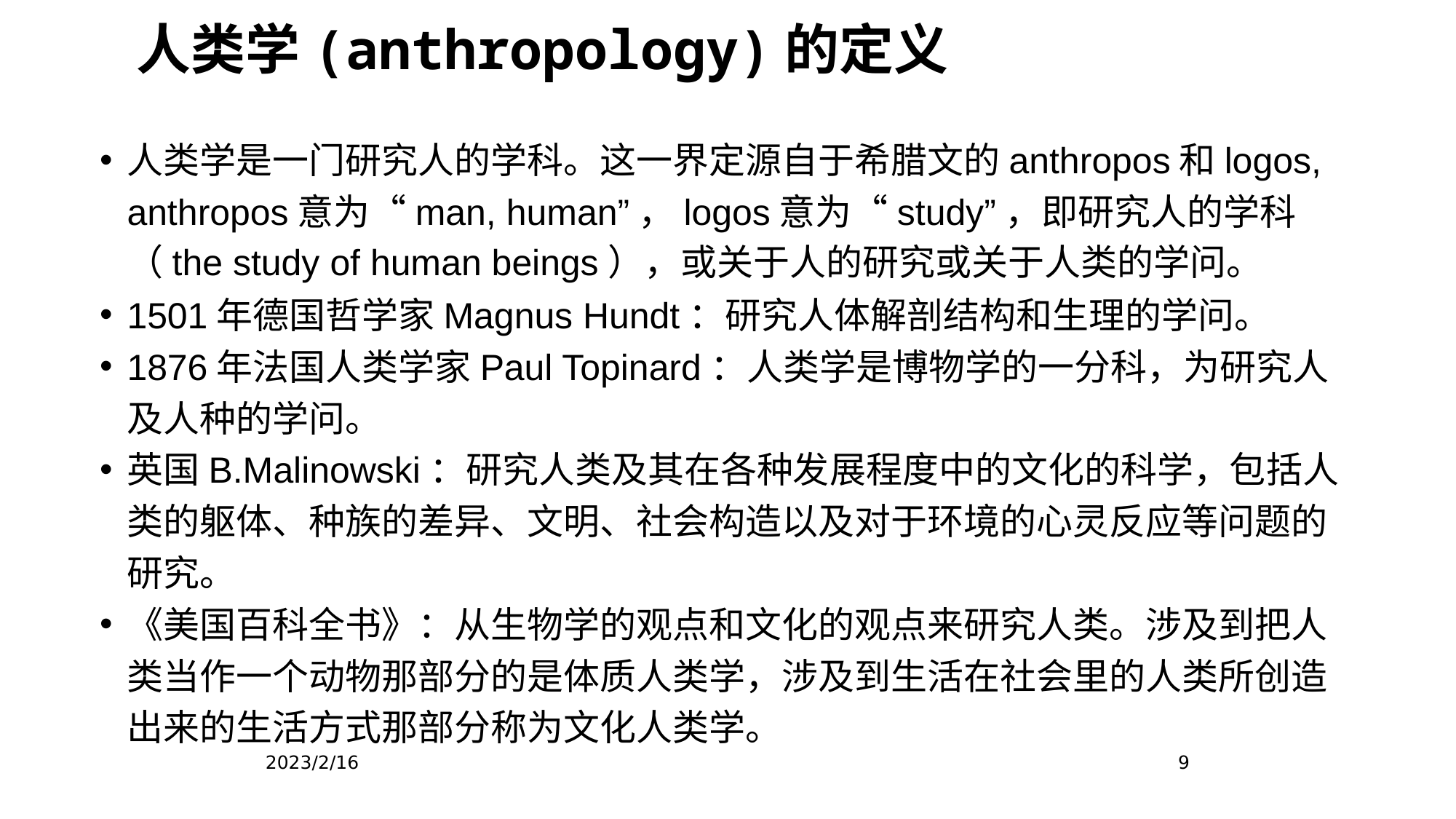

人类学(anthropology)的定义
人类学是一门研究人的学科。这一界定源自于希腊文的anthropos和logos, anthropos意为“man, human”，logos意为“study”，即研究人的学科（the study of human beings），或关于人的研究或关于人类的学问。
1501年德国哲学家Magnus Hundt：研究人体解剖结构和生理的学问。
1876年法国人类学家Paul Topinard：人类学是博物学的一分科，为研究人及人种的学问。
英国B.Malinowski：研究人类及其在各种发展程度中的文化的科学，包括人类的躯体、种族的差异、文明、社会构造以及对于环境的心灵反应等问题的研究。
《美国百科全书》：从生物学的观点和文化的观点来研究人类。涉及到把人类当作一个动物那部分的是体质人类学，涉及到生活在社会里的人类所创造出来的生活方式那部分称为文化人类学。

2023/2/16
9